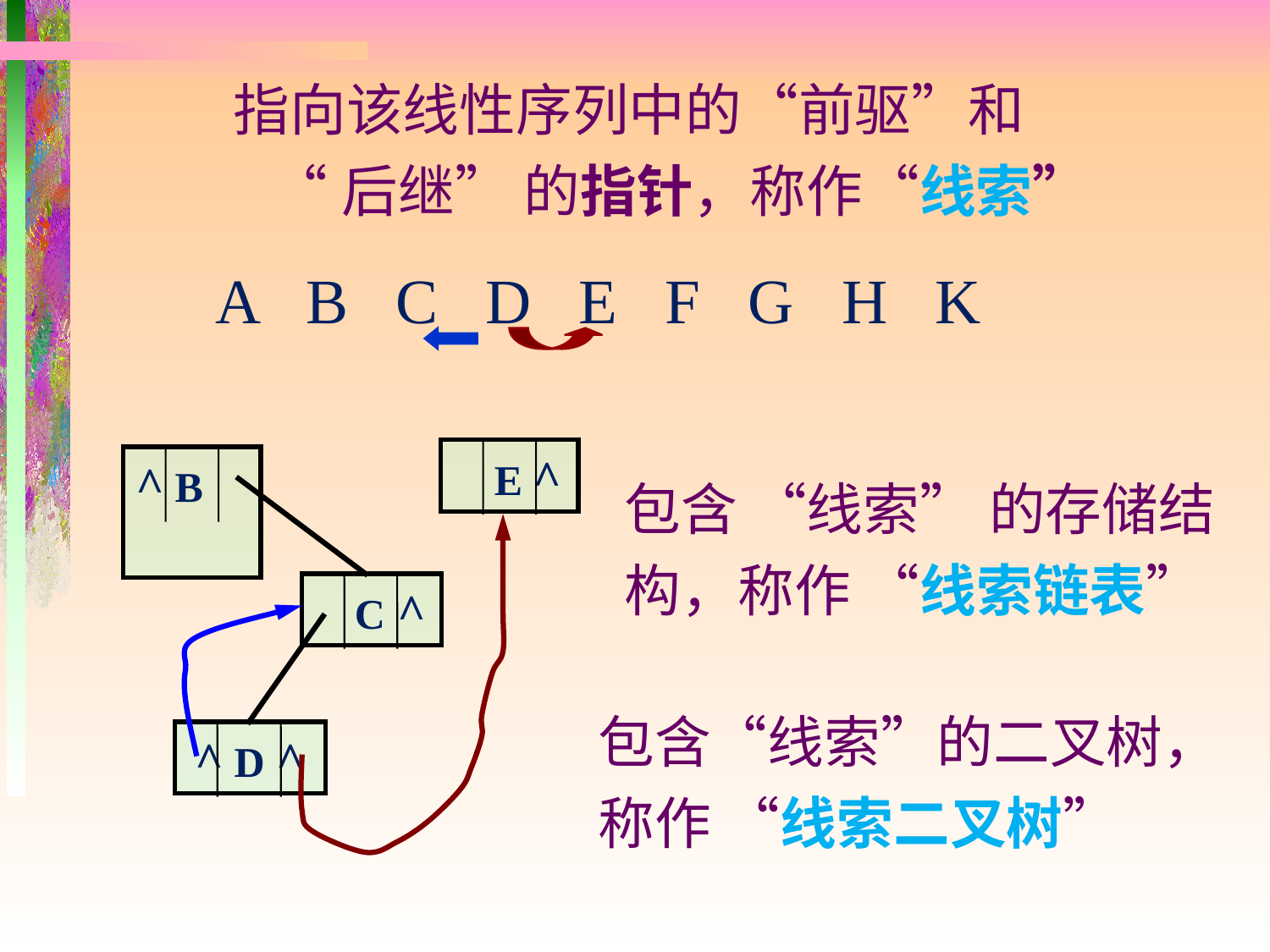

指向该线性序列中的“前驱”和
   “后继” 的指针，称作“线索”
A   B   C   D   E   F   G   H   K

   E ^

^ B

包含 “线索” 的存储结构，称作 “线索链表”

   C ^

包含“线索”的二叉树，称作 “线索二叉树”
^ D ^